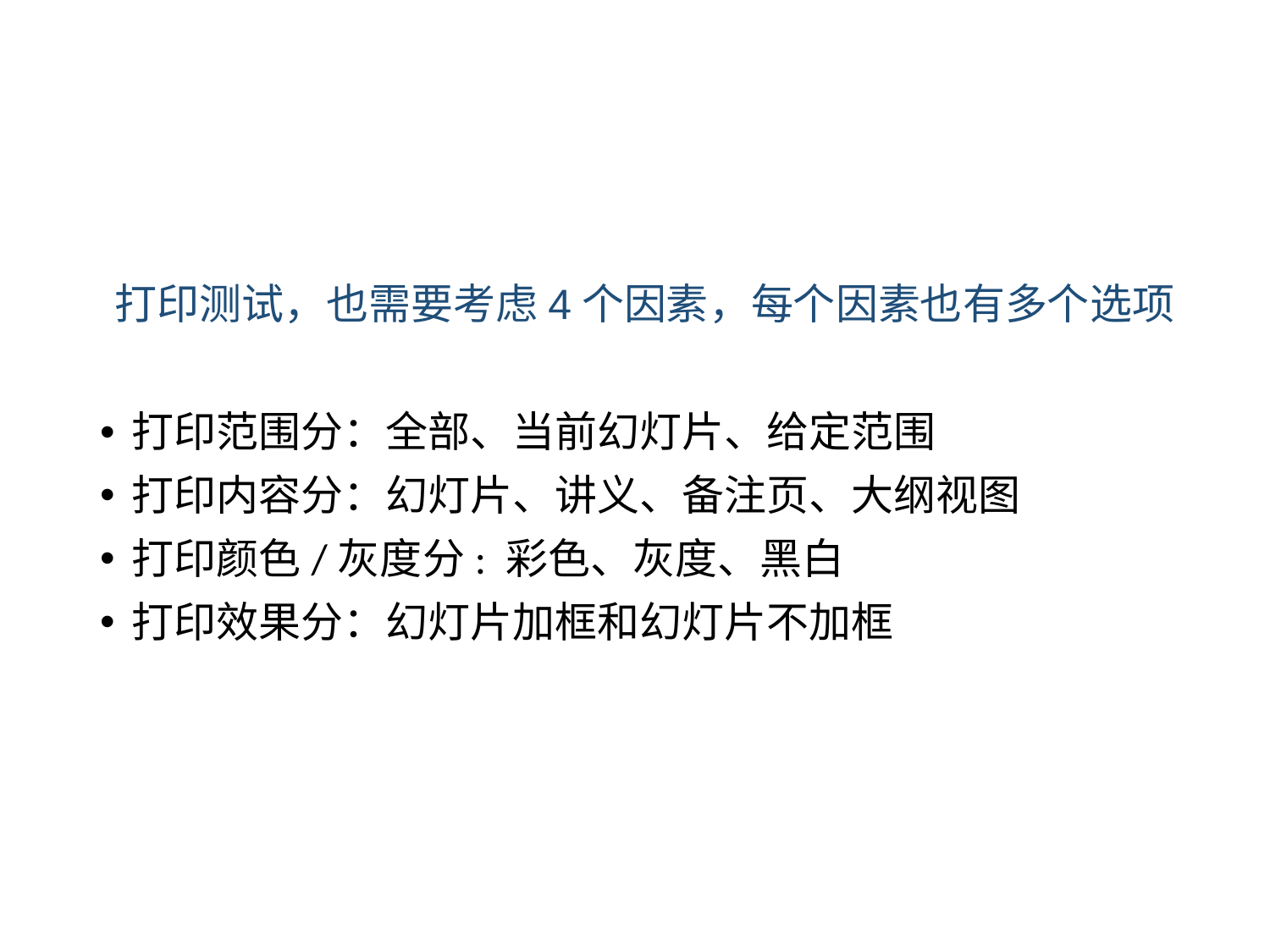

打印测试，也需要考虑4个因素，每个因素也有多个选项
打印范围分：全部、当前幻灯片、给定范围
打印内容分：幻灯片、讲义、备注页、大纲视图
打印颜色/灰度分: 彩色、灰度、黑白
打印效果分：幻灯片加框和幻灯片不加框